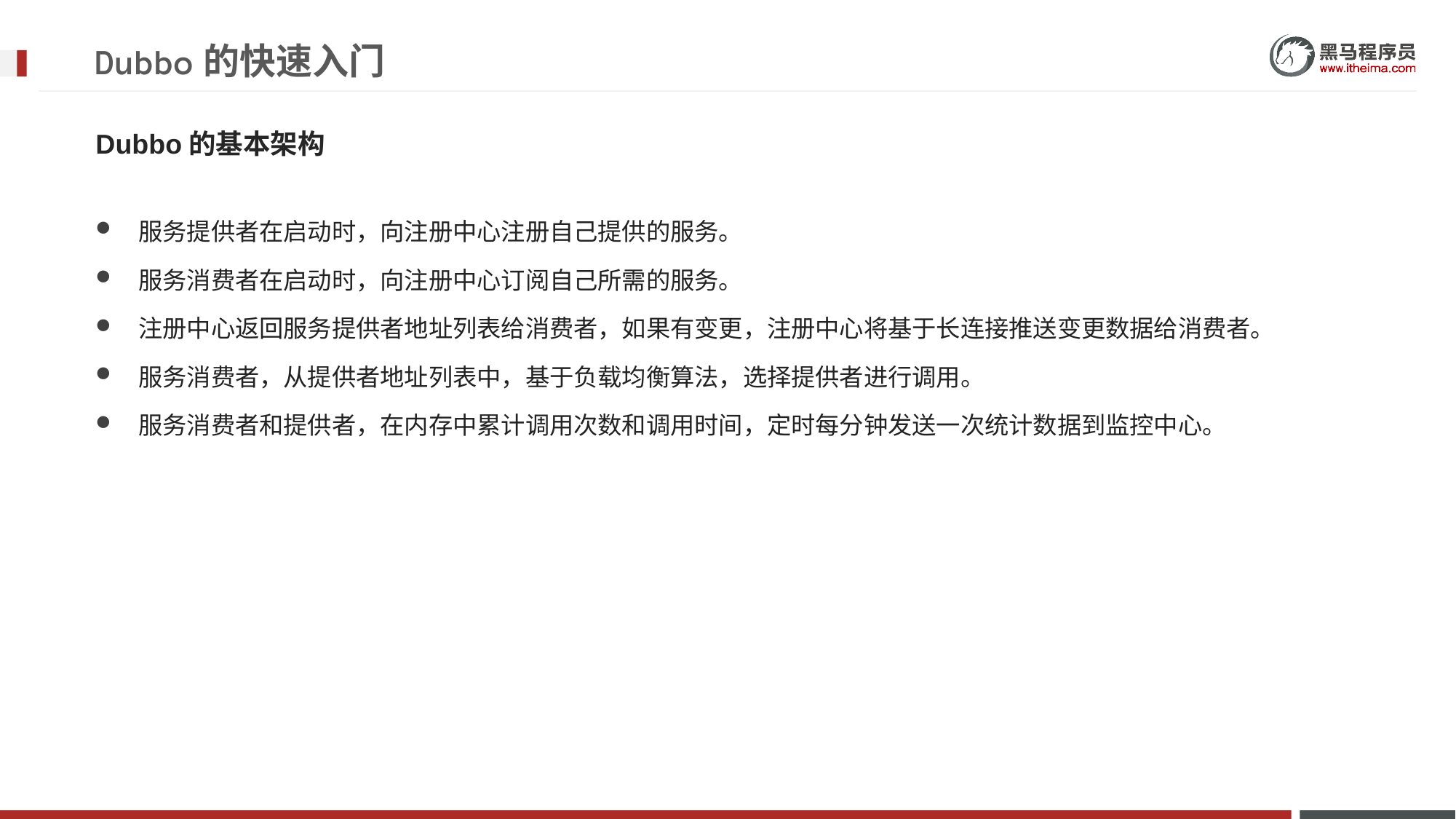

# Dubbo的快速入门
Dubbo的基本架构
服务提供者在启动时，向注册中心注册自己提供的服务。
服务消费者在启动时，向注册中心订阅自己所需的服务。
注册中心返回服务提供者地址列表给消费者，如果有变更，注册中心将基于长连接推送变更数据给消费者。
服务消费者，从提供者地址列表中，基于负载均衡算法，选择提供者进行调用。
服务消费者和提供者，在内存中累计调用次数和调用时间，定时每分钟发送一次统计数据到监控中心。